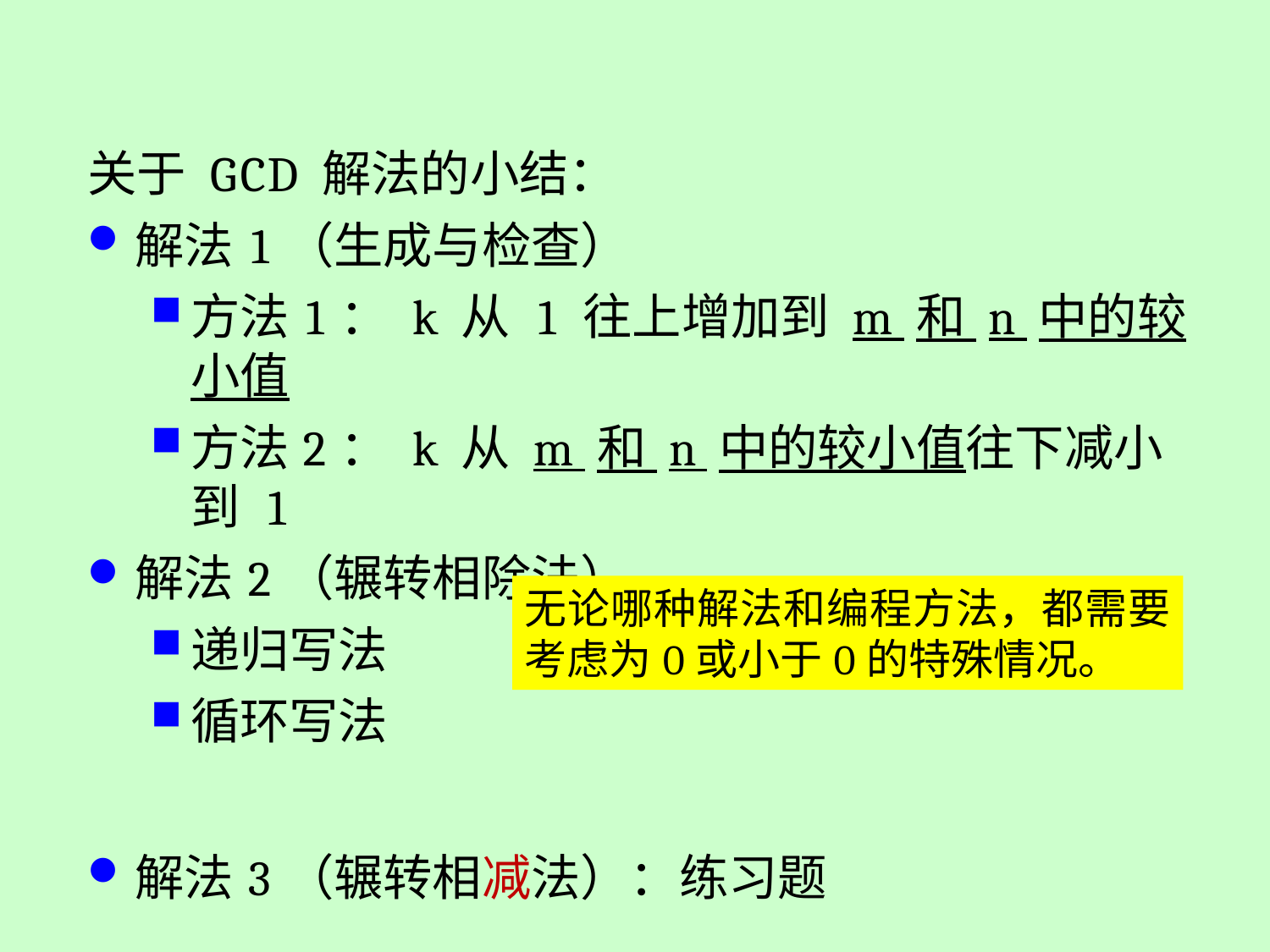

关于 GCD 解法的小结：
解法1（生成与检查）
方法1： k 从 1 往上增加到 m 和 n 中的较小值
方法2： k 从 m 和 n 中的较小值往下减小到 1
解法2（辗转相除法）
递归写法
循环写法

解法3（辗转相减法）：练习题
无论哪种解法和编程方法，都需要考虑为0或小于0的特殊情况。
109